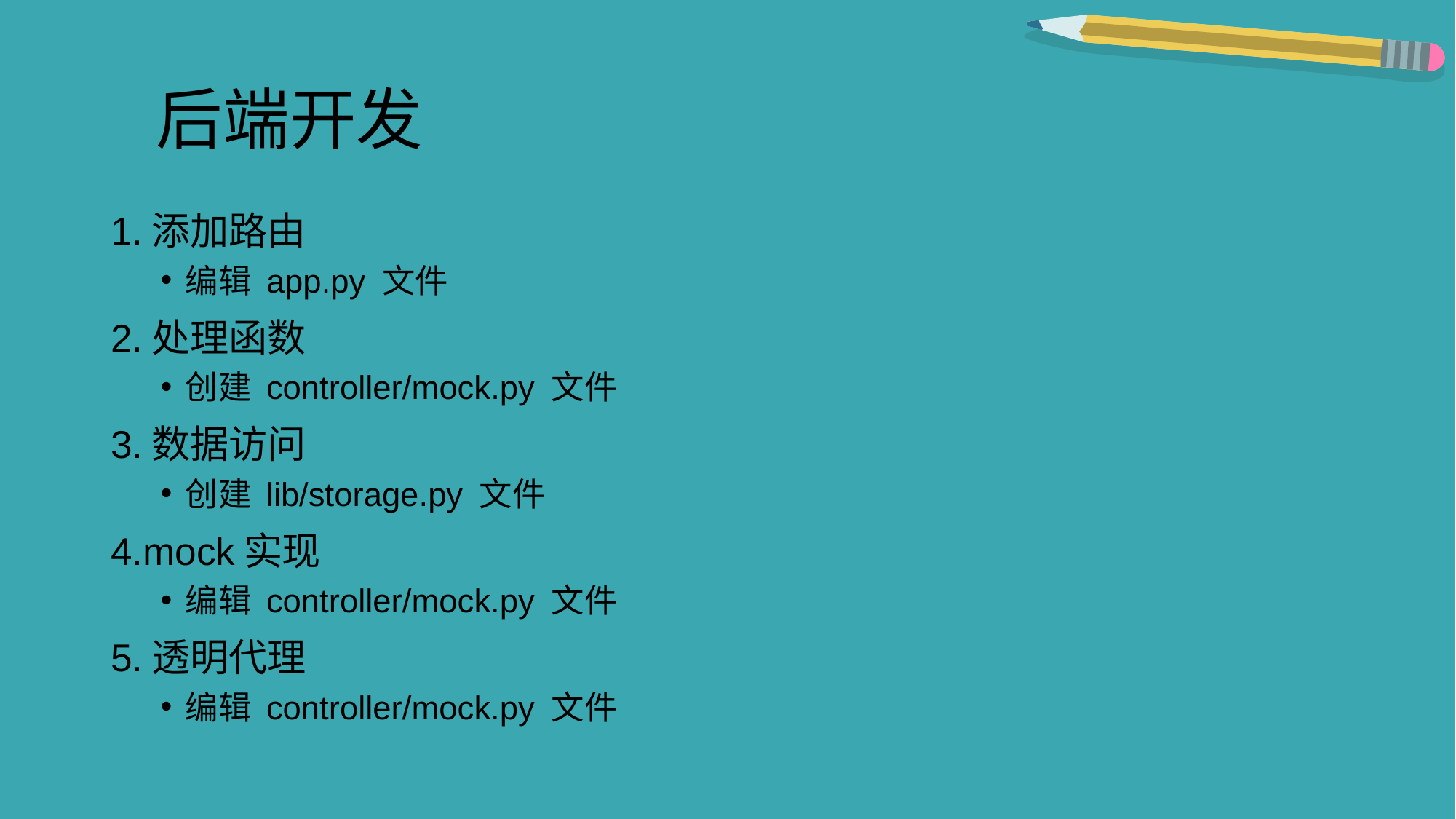

# 后端开发
1.添加路由
编辑 app.py 文件
2.处理函数
创建 controller/mock.py 文件
3.数据访问
创建 lib/storage.py 文件
4.mock实现
编辑 controller/mock.py 文件
5.透明代理
编辑 controller/mock.py 文件